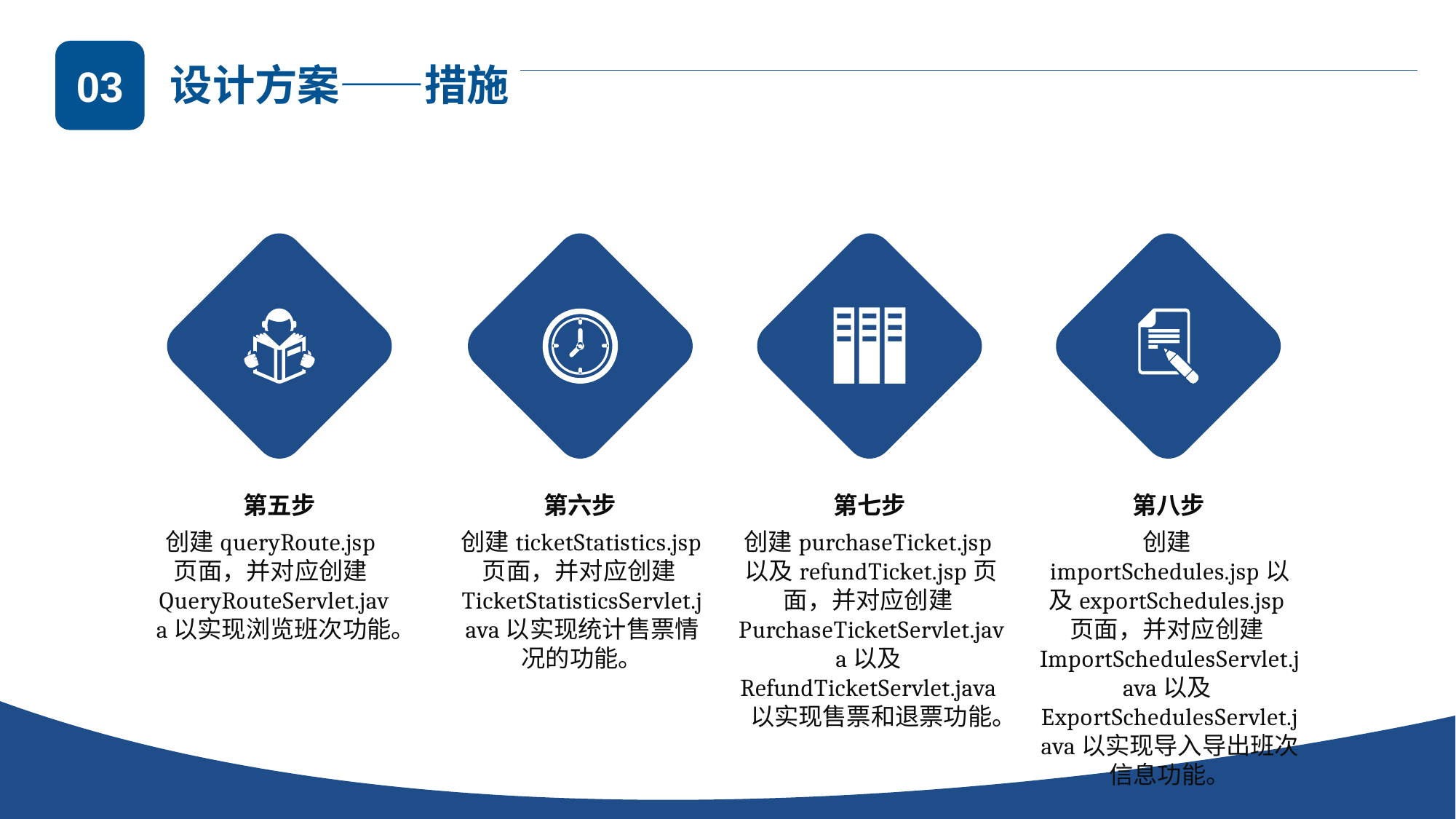

03
设计方案——措施

第五步
第六步
第七步
第八步
创建queryRoute.jsp页面，并对应创建QueryRouteServlet.java以实现浏览班次功能。
创建ticketStatistics.jsp页面，并对应创建TicketStatisticsServlet.java以实现统计售票情况的功能。

创建purchaseTicket.jsp以及refundTicket.jsp页面，并对应创建PurchaseTicketServlet.java以及RefundTicketServlet.java以实现售票和退票功能。
创建importSchedules.jsp以及exportSchedules.jsp页面，并对应创建ImportSchedulesServlet.java以及ExportSchedulesServlet.java以实现导入导出班次信息功能。